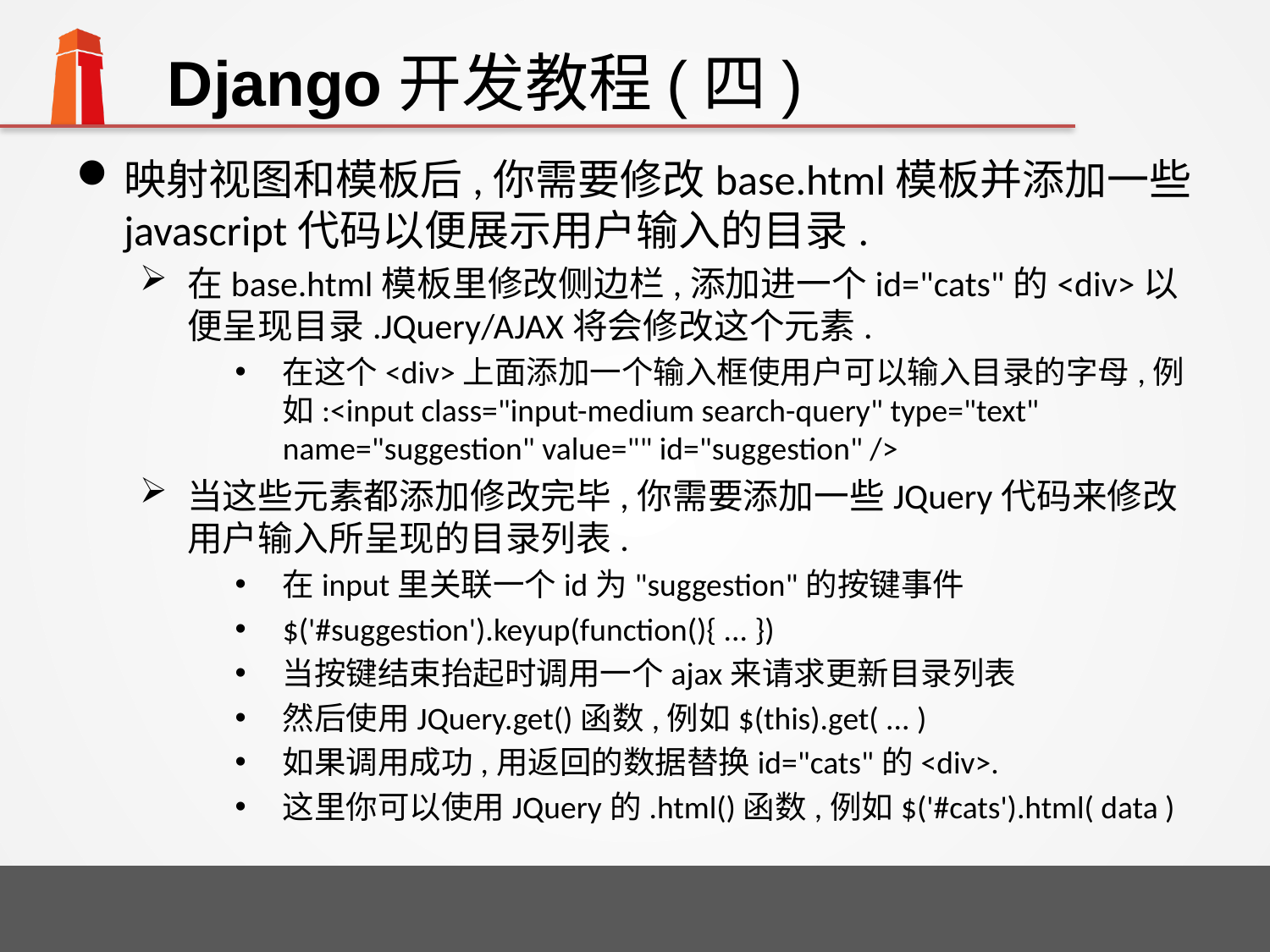

# Django开发教程(四)
映射视图和模板后,你需要修改base.html模板并添加一些javascript代码以便展示用户输入的目录.
在base.html模板里修改侧边栏,添加进一个id="cats"的<div>以便呈现目录.JQuery/AJAX将会修改这个元素.
在这个<div>上面添加一个输入框使用户可以输入目录的字母,例如:<input class="input-medium search-query" type="text" name="suggestion" value="" id="suggestion" />
当这些元素都添加修改完毕,你需要添加一些JQuery代码来修改用户输入所呈现的目录列表.
在input里关联一个id为"suggestion"的按键事件
$('#suggestion').keyup(function(){ ... })
当按键结束抬起时调用一个ajax来请求更新目录列表
然后使用JQuery.get()函数,例如$(this).get( ... )
如果调用成功,用返回的数据替换id="cats"的<div>.
这里你可以使用JQuery的.html()函数,例如$('#cats').html( data )